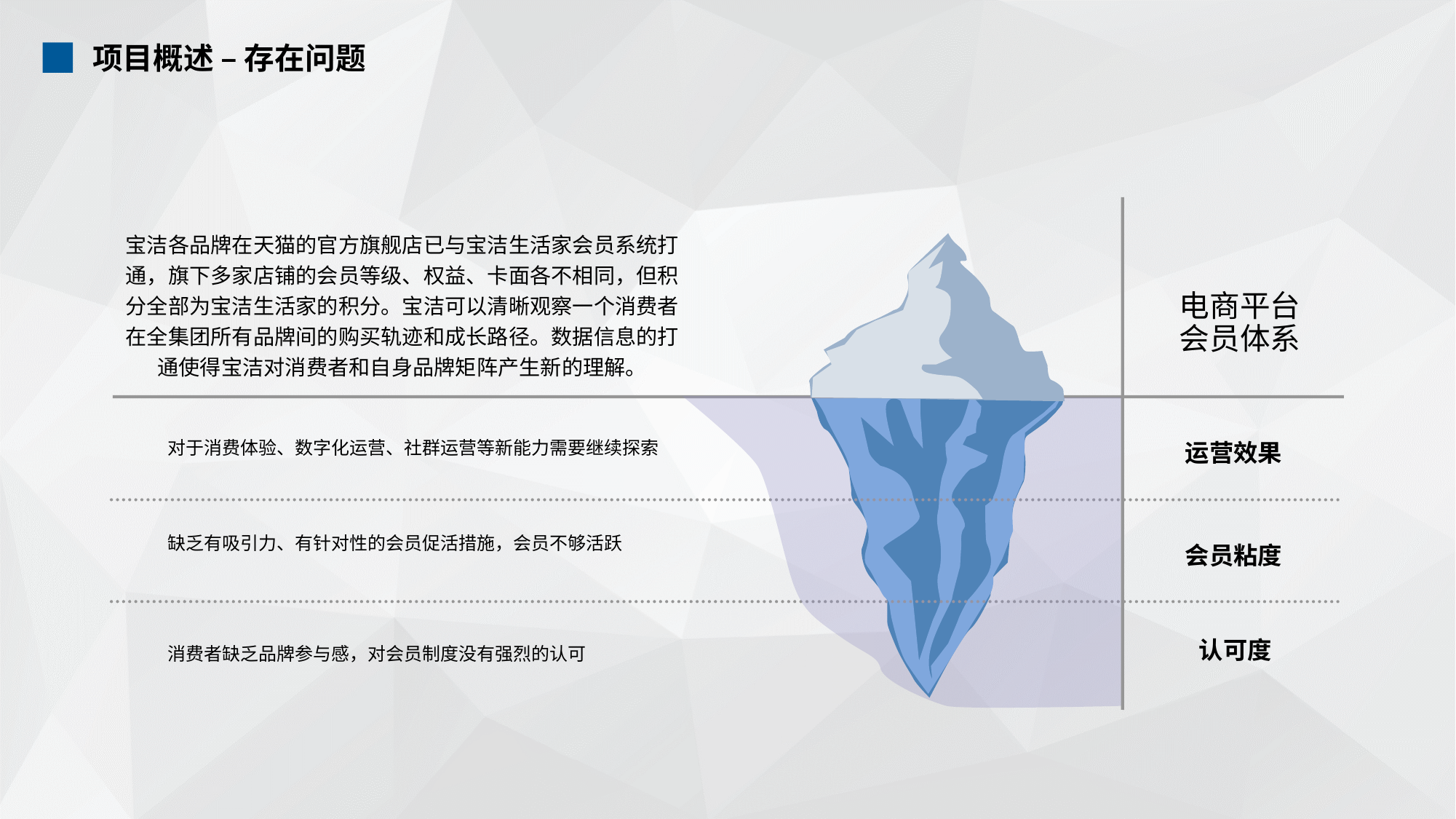

项目概述 – 存在问题

宝洁各品牌在天猫的官方旗舰店已与宝洁生活家会员系统打通，旗下多家店铺的会员等级、权益、卡面各不相同，但积分全部为宝洁生活家的积分。宝洁可以清晰观察一个消费者在全集团所有品牌间的购买轨迹和成长路径。数据信息的打通使得宝洁对消费者和自身品牌矩阵产生新的理解。

电商平台会员体系

对于消费体验、数字化运营、社群运营等新能力需要继续探索
运营效果

缺乏有吸引力、有针对性的会员促活措施，会员不够活跃
会员粘度

认可度
消费者缺乏品牌参与感，对会员制度没有强烈的认可